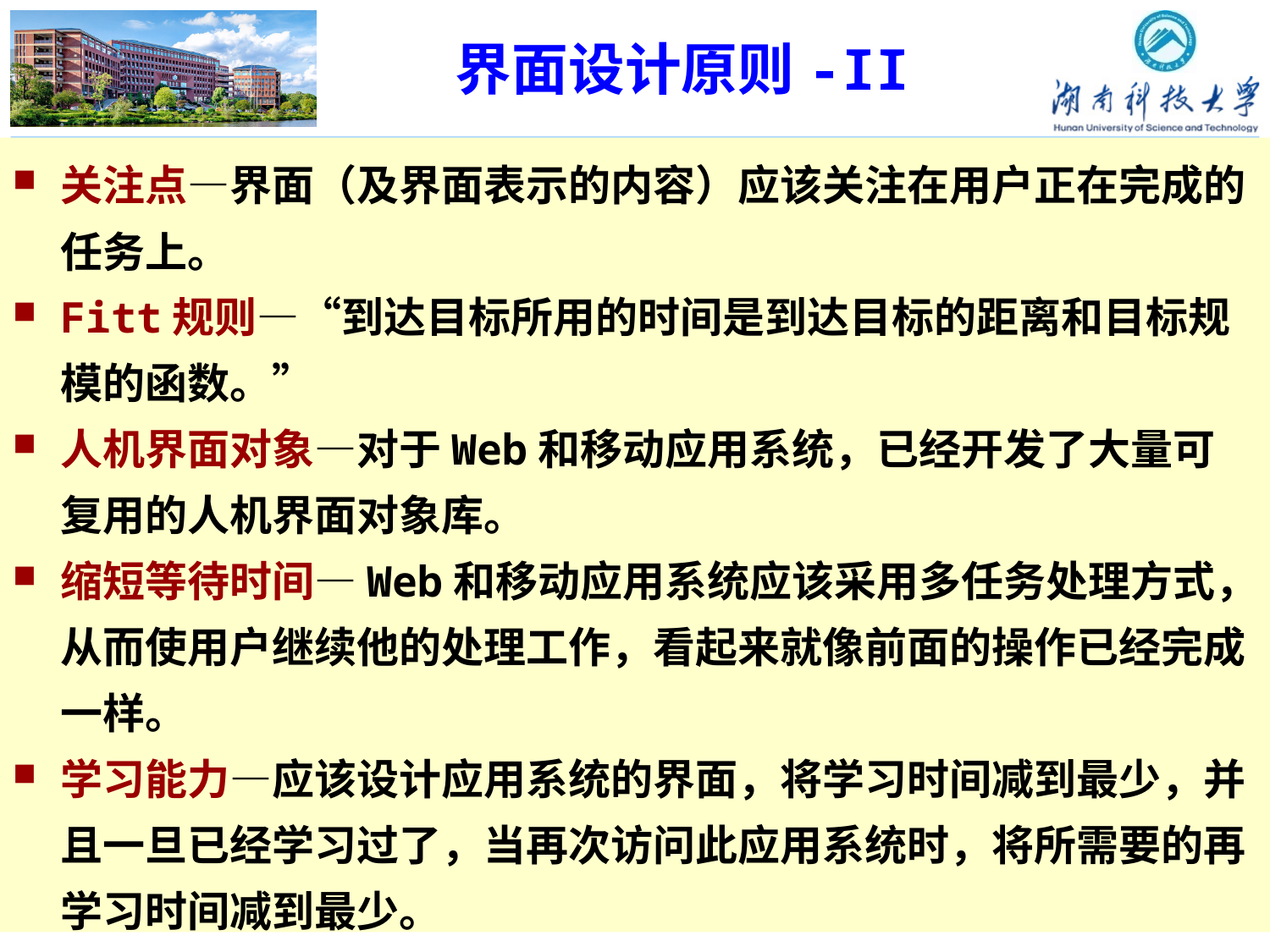

# 界面设计原则-II
关注点—界面（及界面表示的内容）应该关注在用户正在完成的任务上。
Fitt规则—“到达目标所用的时间是到达目标的距离和目标规模的函数。”
人机界面对象—对于Web和移动应用系统，已经开发了大量可复用的人机界面对象库。
缩短等待时间—Web和移动应用系统应该采用多任务处理方式，从而使用户继续他的处理工作，看起来就像前面的操作已经完成一样。
学习能力—应该设计应用系统的界面，将学习时间减到最少，并且一旦已经学习过了，当再次访问此应用系统时，将所需要的再学习时间减到最少。
23